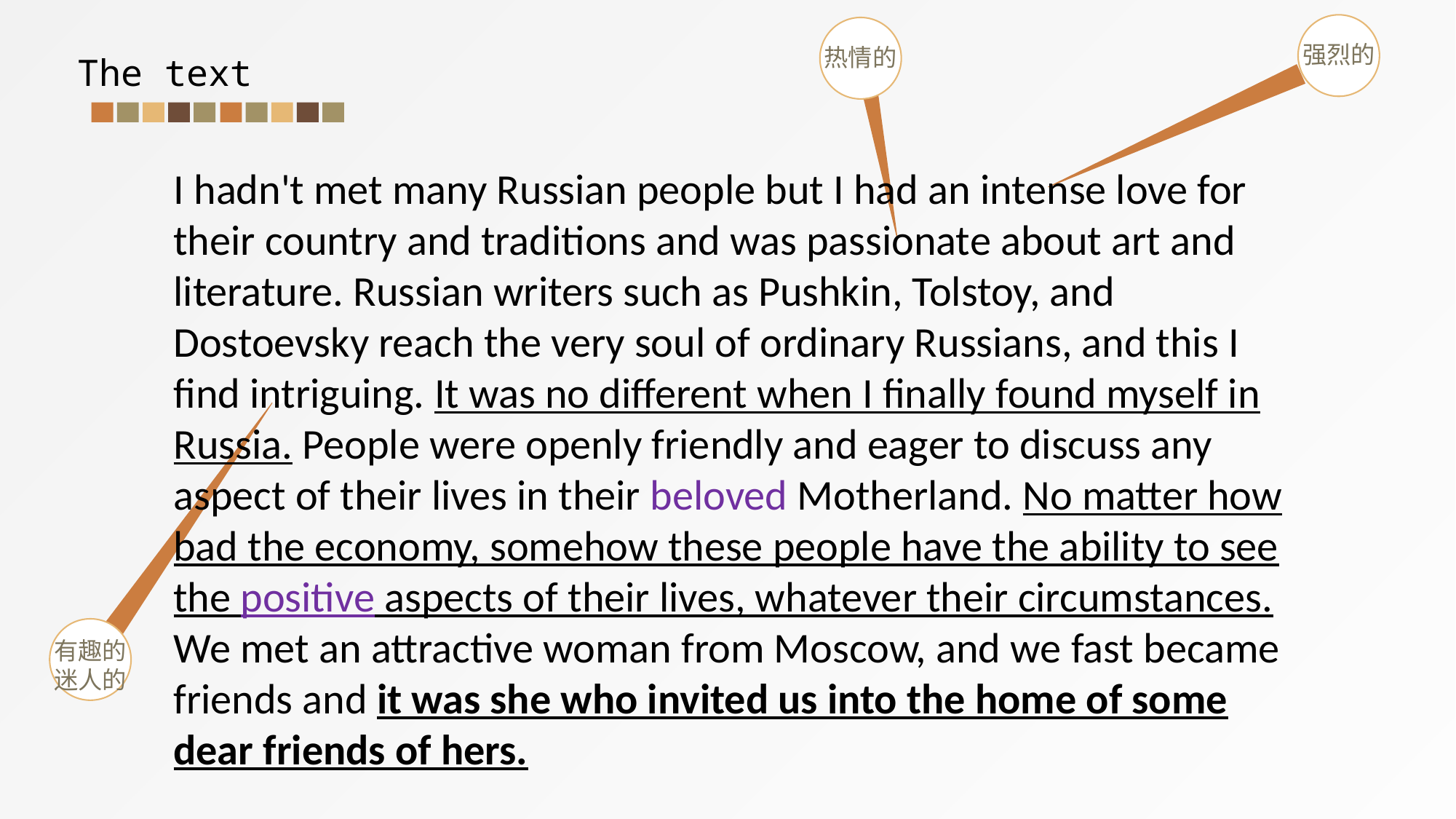

强烈的

热情的
The text

I hadn't met many Russian people but I had an intense love for their country and traditions and was passionate about art and literature. Russian writers such as Pushkin, Tolstoy, and Dostoevsky reach the very soul of ordinary Russians, and this I find intriguing. It was no different when I finally found myself in Russia. People were openly friendly and eager to discuss any aspect of their lives in their beloved Motherland. No matter how bad the economy, somehow these people have the ability to see the positive aspects of their lives, whatever their circumstances. We met an attractive woman from Moscow, and we fast became friends and it was she who invited us into the home of some dear friends of hers.

有趣的
迷人的